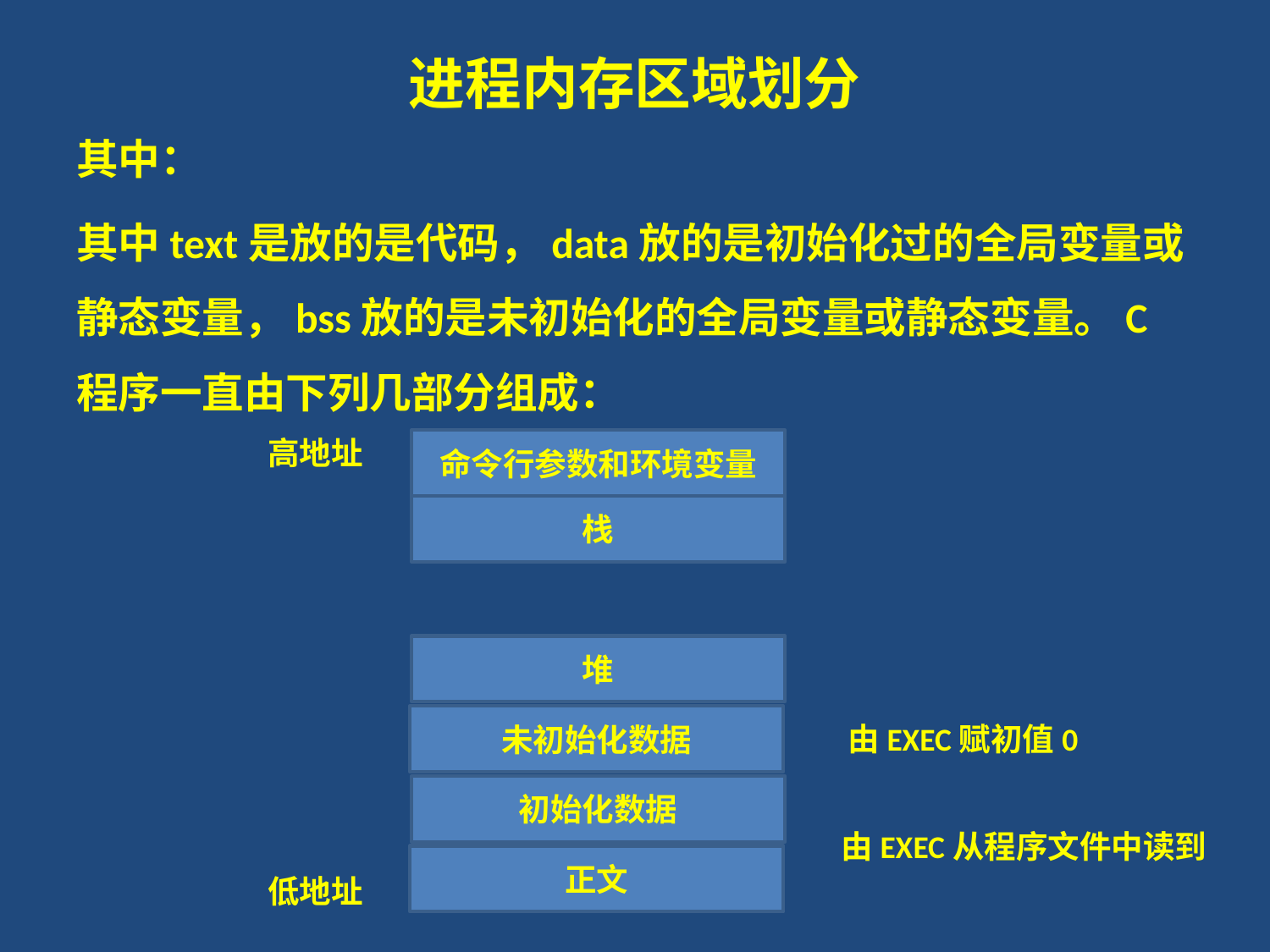

# 进程内存区域划分
其中：
其中text是放的是代码，data放的是初始化过的全局变量或静态变量，bss放的是未初始化的全局变量或静态变量。C程序一直由下列几部分组成：
高地址
命令行参数和环境变量
栈
堆
未初始化数据
由EXEC赋初值0
初始化数据
由EXEC从程序文件中读到
正文
低地址